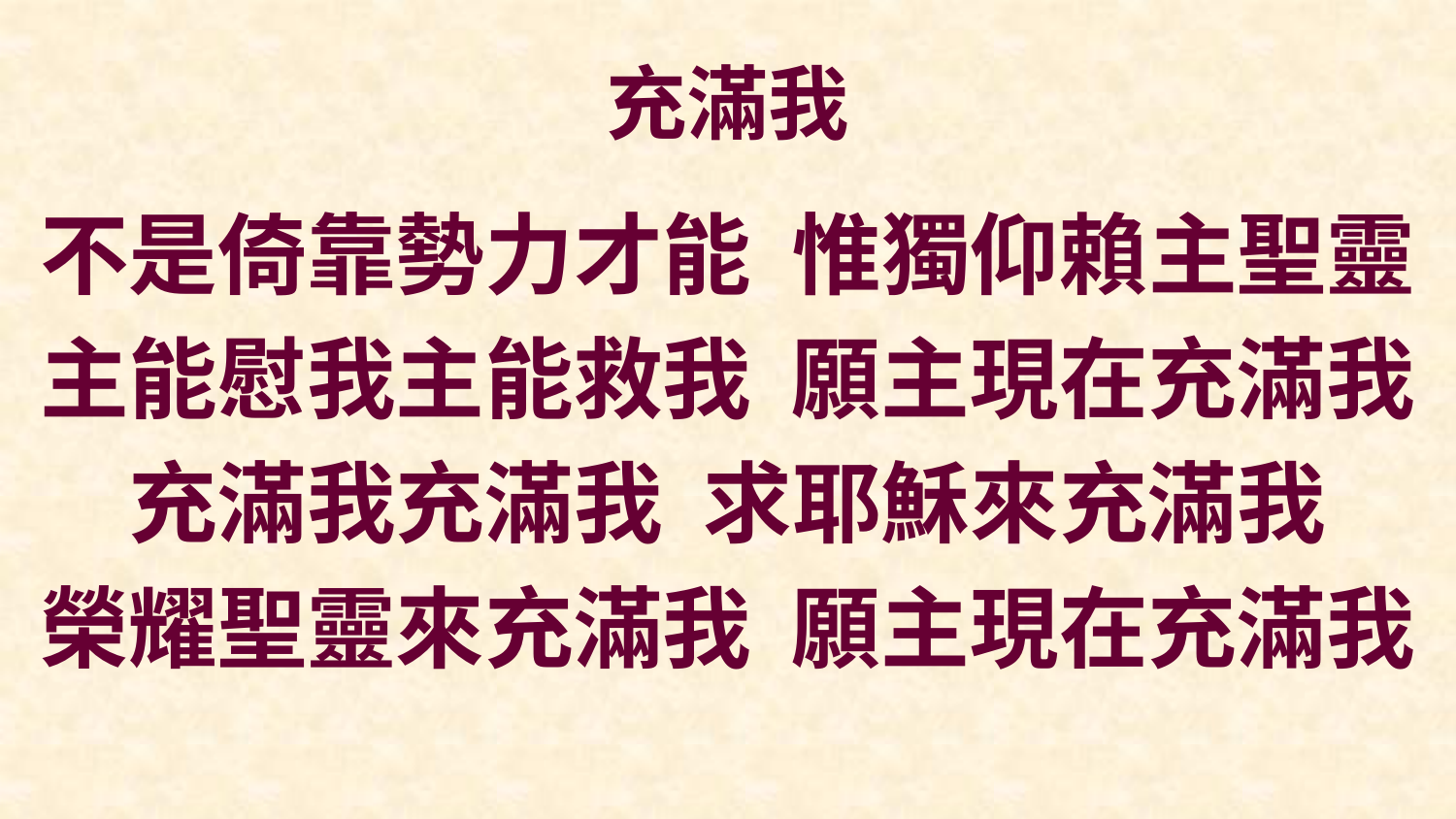

# 充滿我
不是倚靠勢力才能  惟獨仰賴主聖靈
主能慰我主能救我  願主現在充滿我
充滿我充滿我  求耶穌來充滿我
榮耀聖靈來充滿我  願主現在充滿我